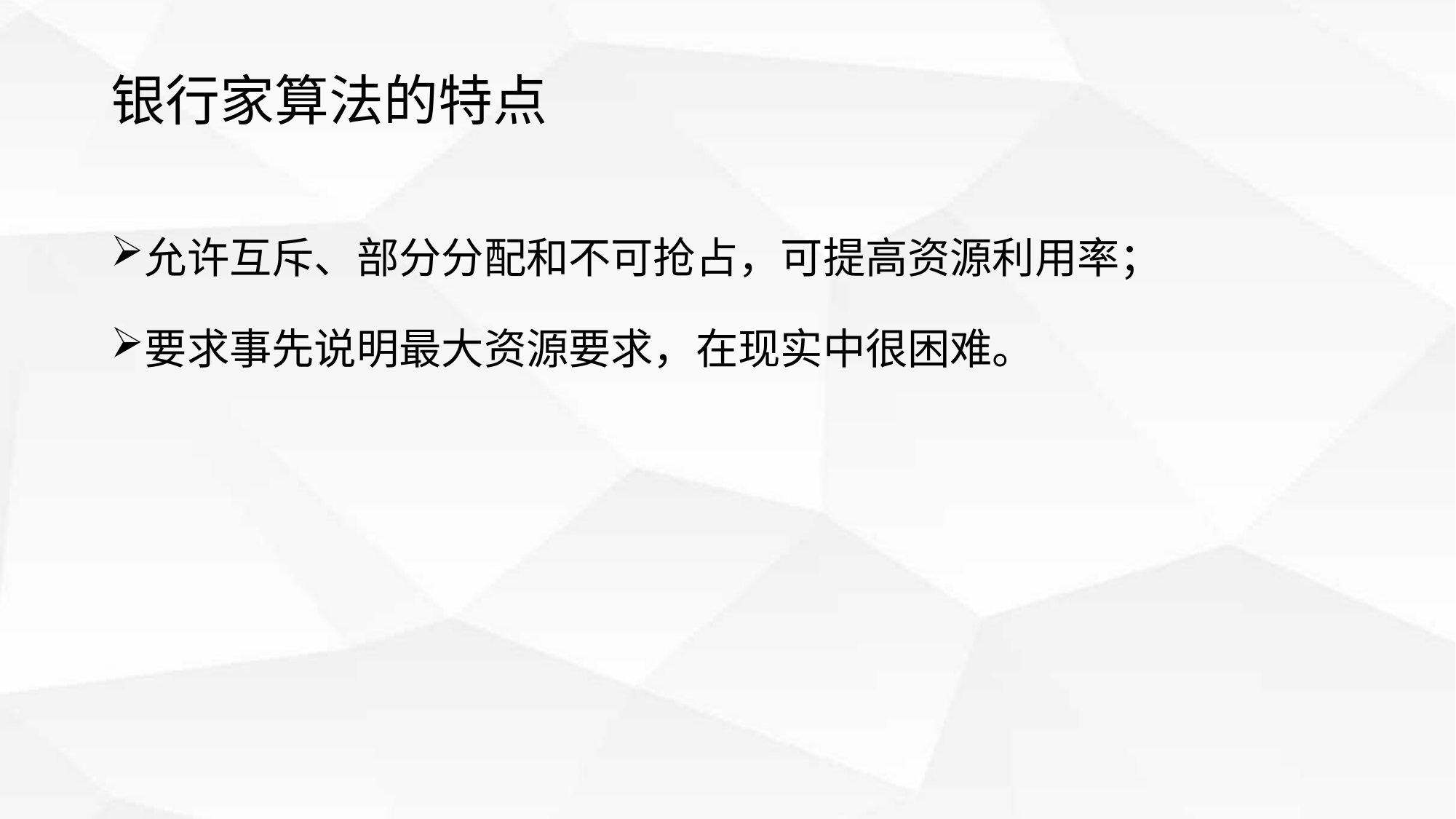

# 银行家算法的特点
允许互斥、部分分配和不可抢占，可提高资源利用率；
要求事先说明最大资源要求，在现实中很困难。